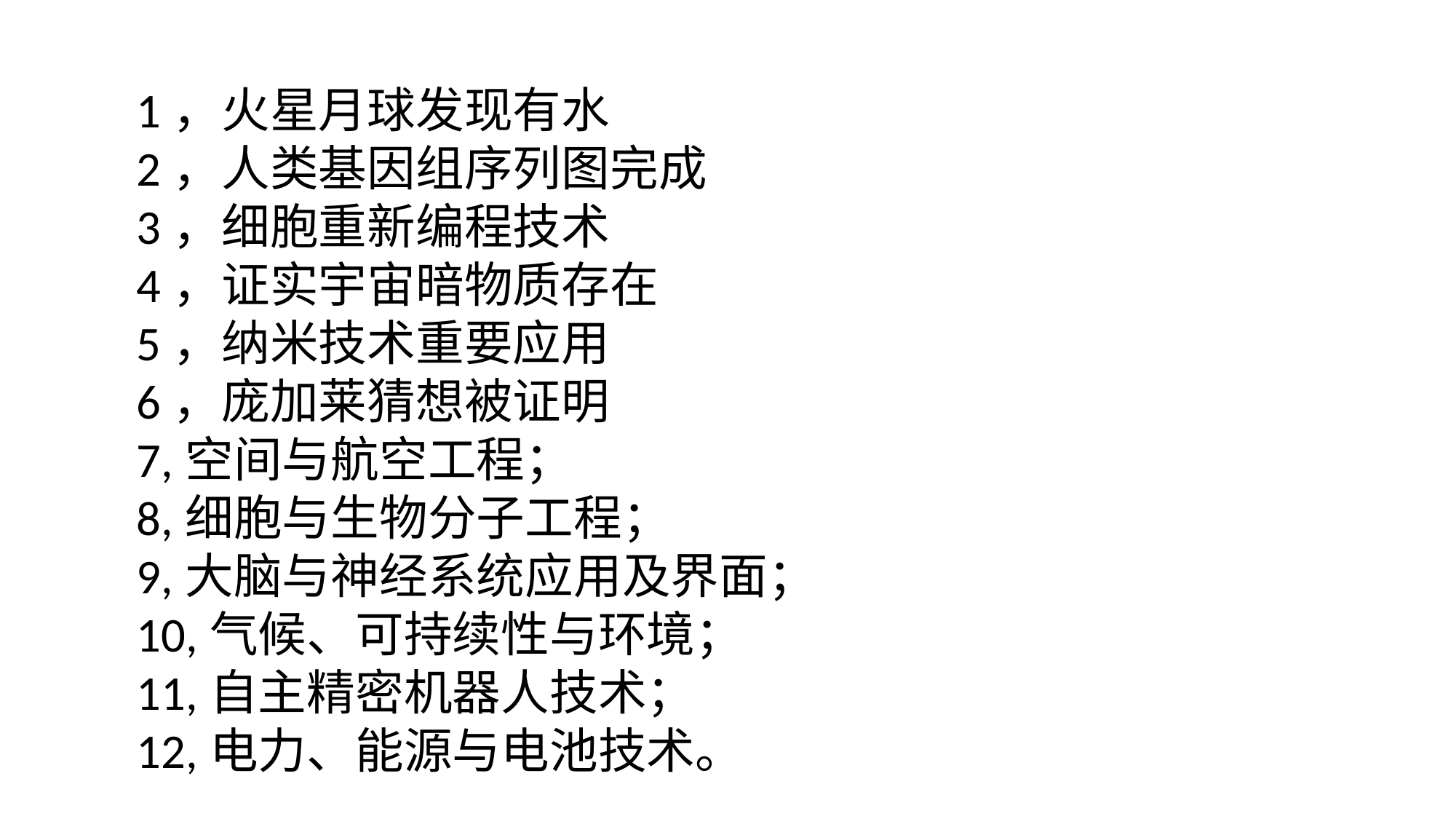

1，火星月球发现有水
2，人类基因组序列图完成
3，细胞重新编程技术
4，证实宇宙暗物质存在
5，纳米技术重要应用
6，庞加莱猜想被证明
7,空间与航空工程；
8,细胞与生物分子工程；
9,大脑与神经系统应用及界面；
10,气候、可持续性与环境；
11,自主精密机器人技术；
12,电力、能源与电池技术。